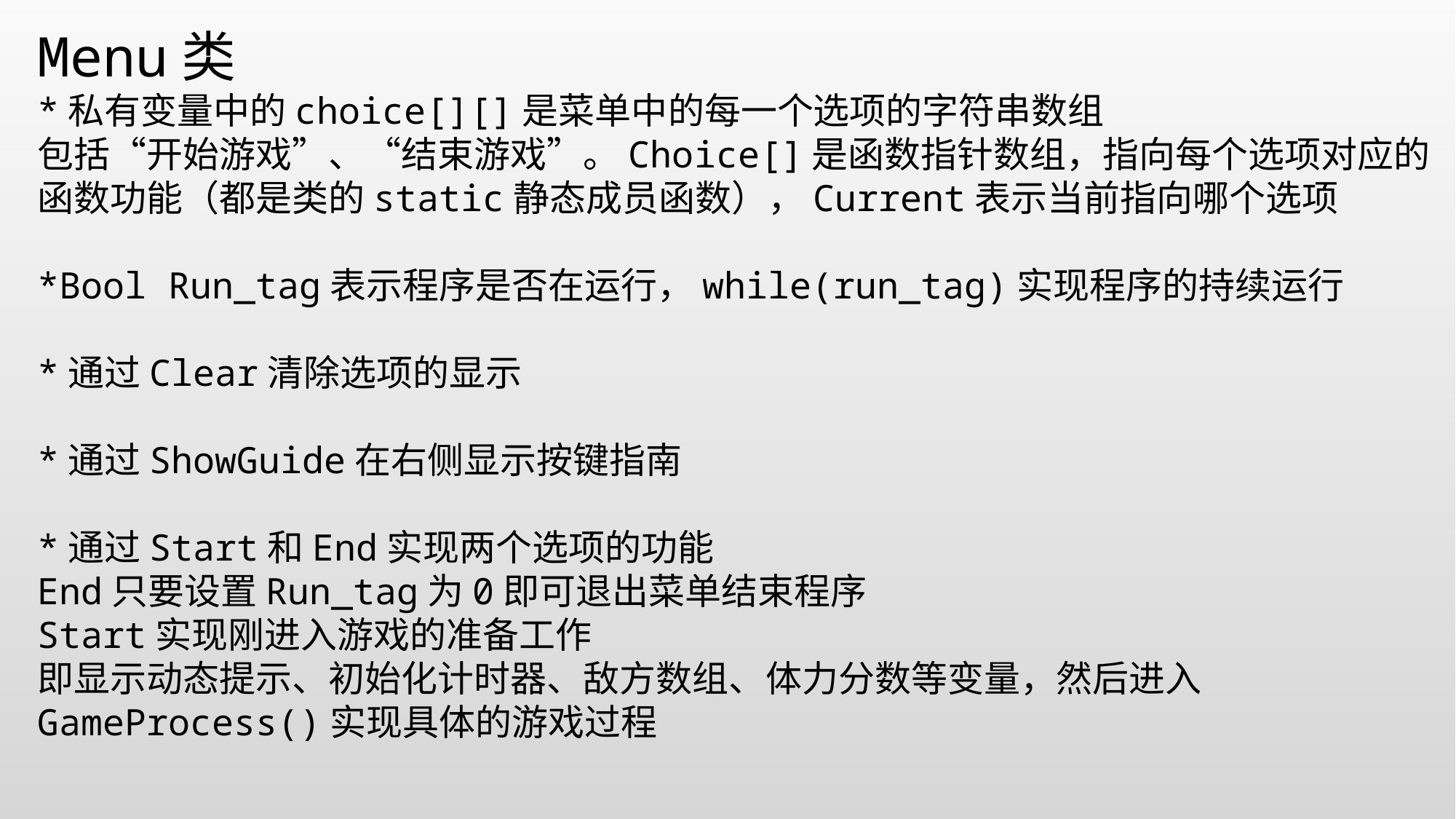

Menu类
*私有变量中的choice[][]是菜单中的每一个选项的字符串数组
包括“开始游戏”、“结束游戏”。Choice[]是函数指针数组，指向每个选项对应的函数功能（都是类的static静态成员函数），Current表示当前指向哪个选项

*Bool Run_tag表示程序是否在运行，while(run_tag)实现程序的持续运行

*通过Clear清除选项的显示

*通过ShowGuide在右侧显示按键指南

*通过Start和End实现两个选项的功能
End只要设置Run_tag为0即可退出菜单结束程序
Start实现刚进入游戏的准备工作
即显示动态提示、初始化计时器、敌方数组、体力分数等变量，然后进入GameProcess()实现具体的游戏过程